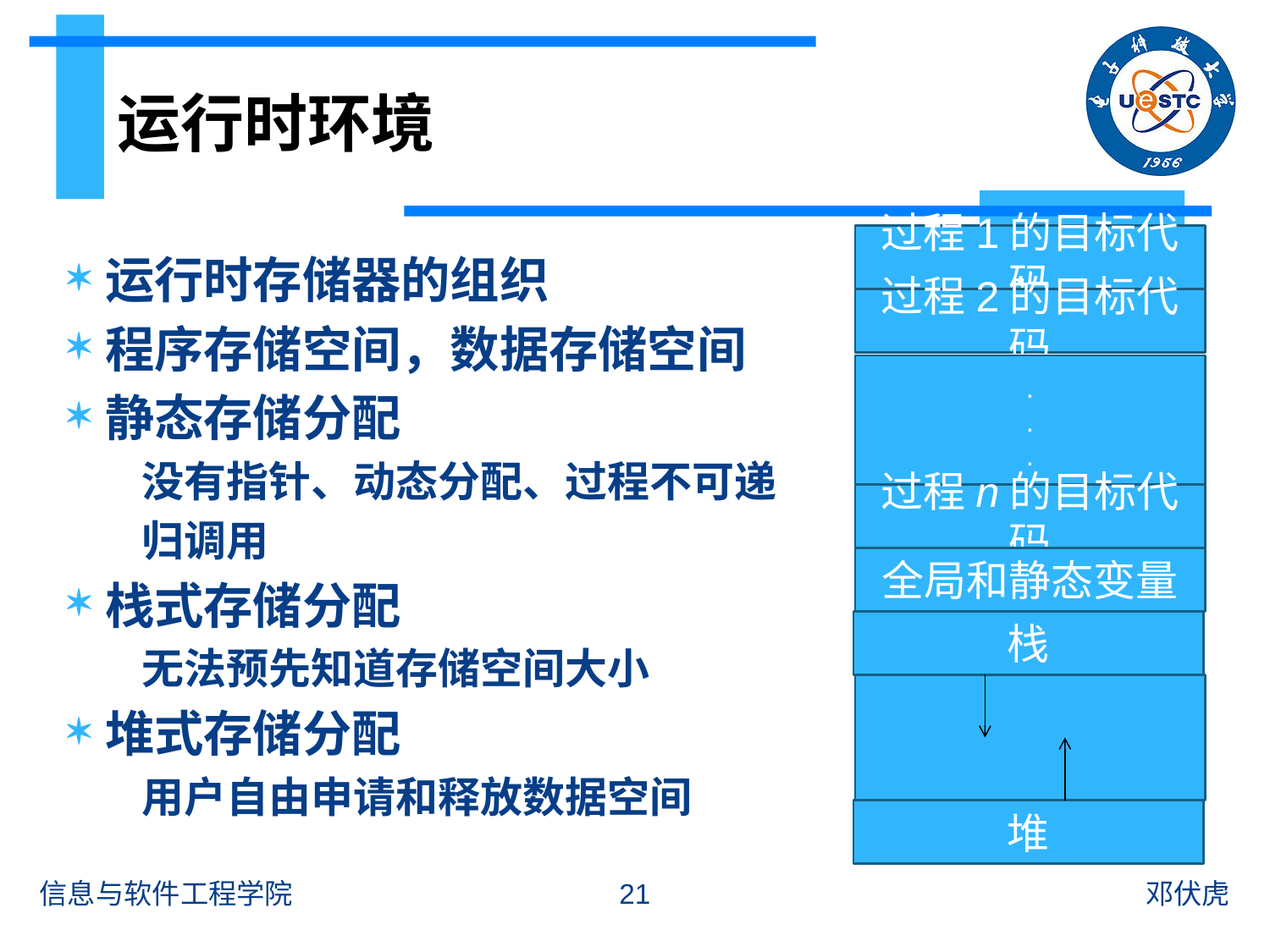

# 运行时环境
过程1的目标代码
运行时存储器的组织
程序存储空间，数据存储空间
静态存储分配
没有指针、动态分配、过程不可递
归调用
栈式存储分配
无法预先知道存储空间大小
堆式存储分配
用户自由申请和释放数据空间
过程2的目标代码
.
.
.
过程n的目标代码
全局和静态变量
栈

堆
21
信息与软件工程学院
邓伏虎